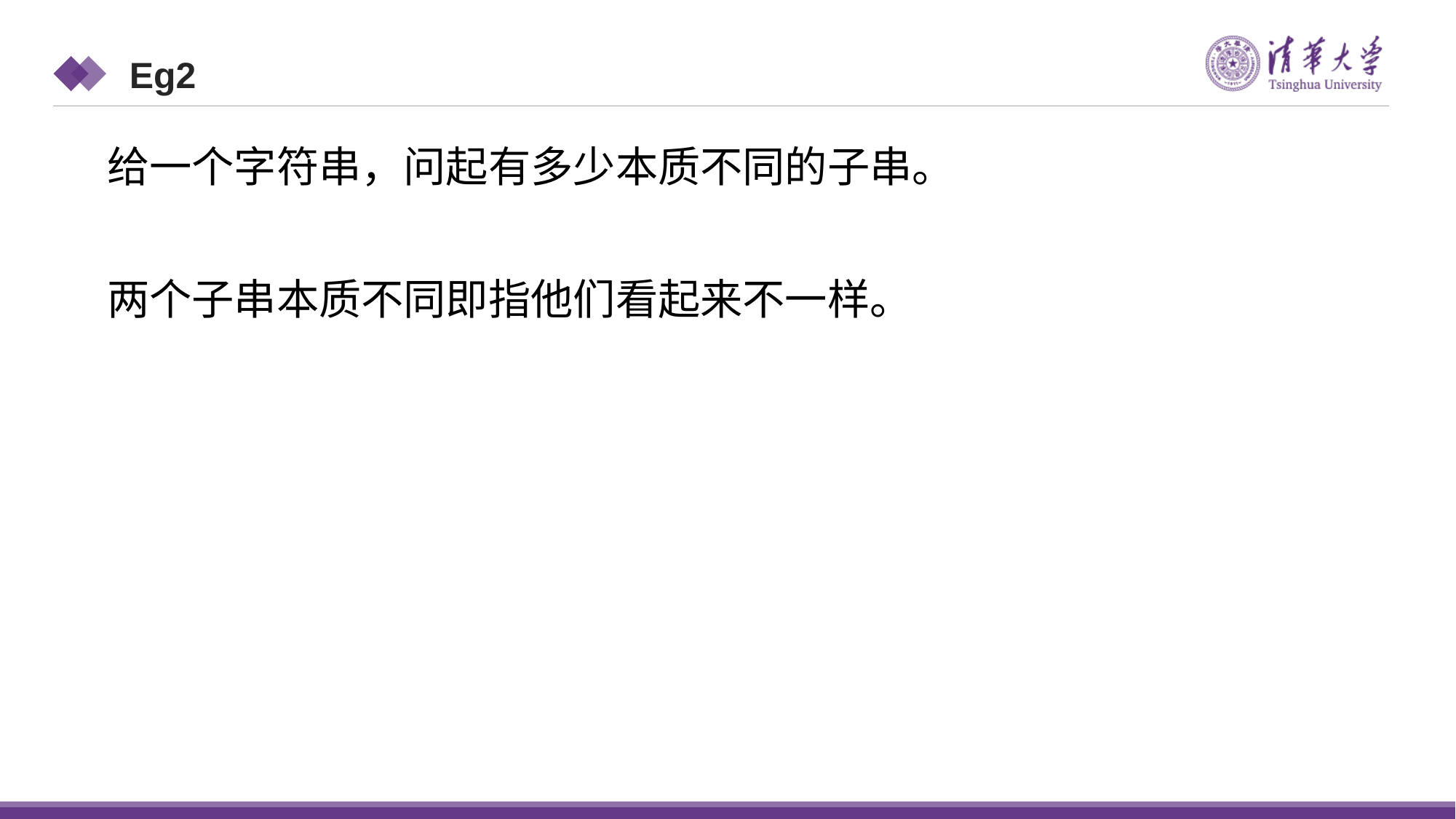

Eg2
给一个字符串，问起有多少本质不同的子串。

两个子串本质不同即指他们看起来不一样。